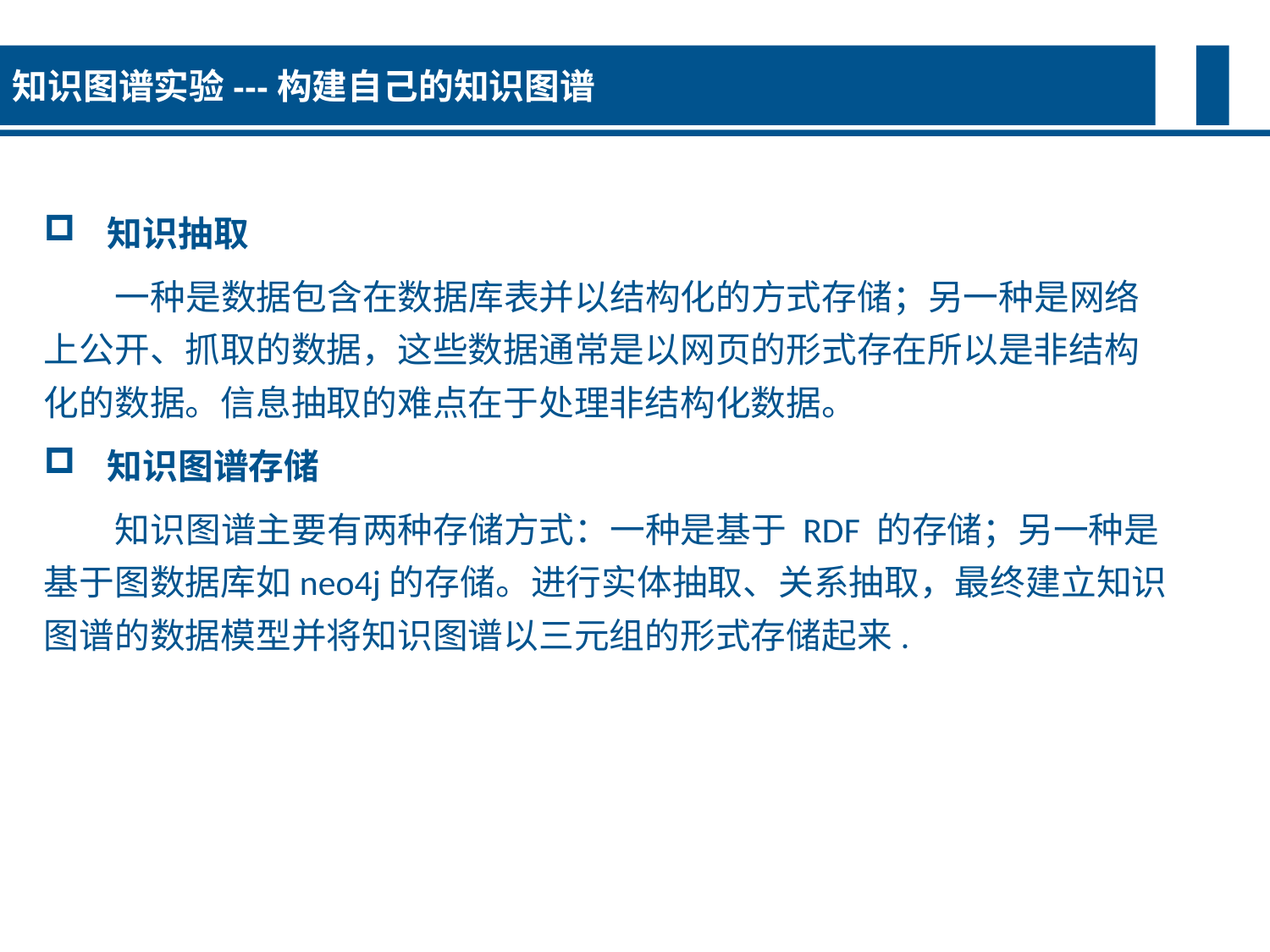

知识图谱实验---构建自己的知识图谱
目录

知识抽取
        一种是数据包含在数据库表并以结构化的方式存储；另一种是网络上公开、抓取的数据，这些数据通常是以网页的形式存在所以是非结构化的数据。信息抽取的难点在于处理非结构化数据。
知识图谱存储
        知识图谱主要有两种存储方式：一种是基于 RDF 的存储；另一种是基于图数据库如neo4j的存储。进行实体抽取、关系抽取，最终建立知识图谱的数据模型并将知识图谱以三元组的形式存储起来.